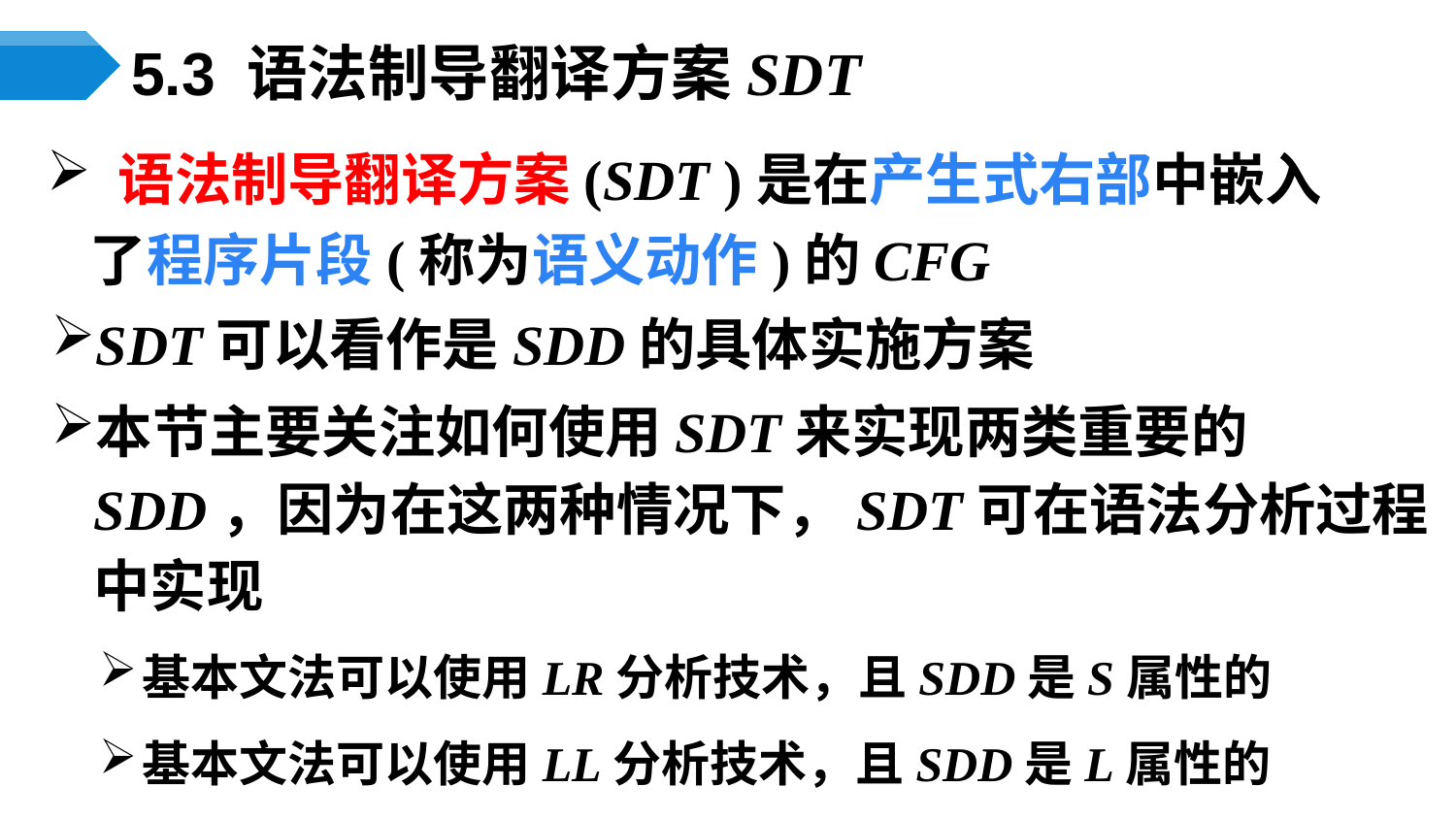

# 5.3 语法制导翻译方案SDT
 语法制导翻译方案(SDT )是在产生式右部中嵌入了程序片段(称为语义动作)的CFG
SDT可以看作是SDD的具体实施方案
本节主要关注如何使用SDT来实现两类重要的SDD，因为在这两种情况下，SDT可在语法分析过程中实现
基本文法可以使用LR分析技术，且SDD是S属性的
基本文法可以使用LL分析技术，且SDD是L属性的